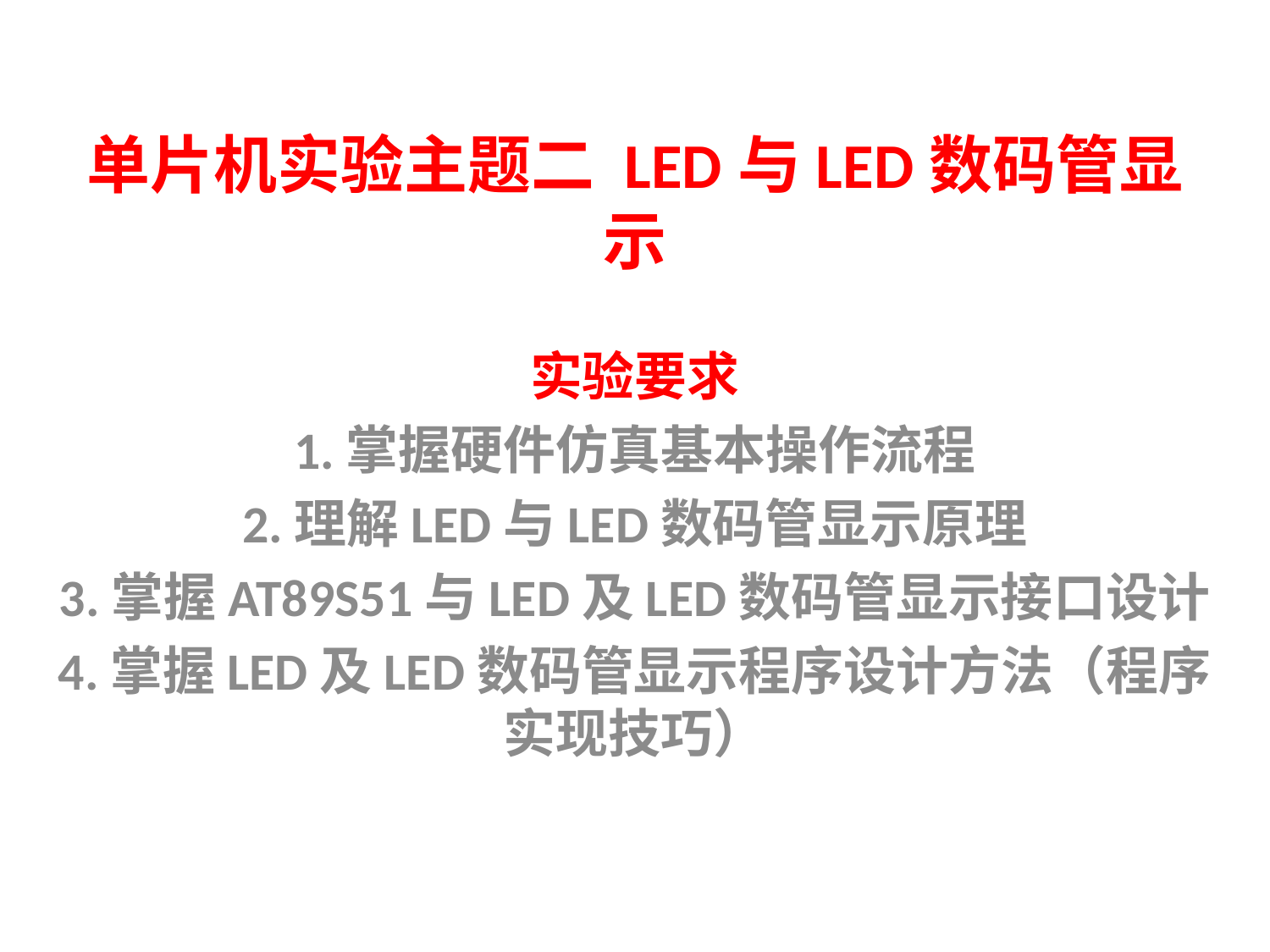

# 单片机实验主题二 LED与LED数码管显示
实验要求
1.掌握硬件仿真基本操作流程
2.理解LED与LED数码管显示原理
3.掌握AT89S51与LED及LED数码管显示接口设计
4.掌握LED及LED数码管显示程序设计方法（程序实现技巧）